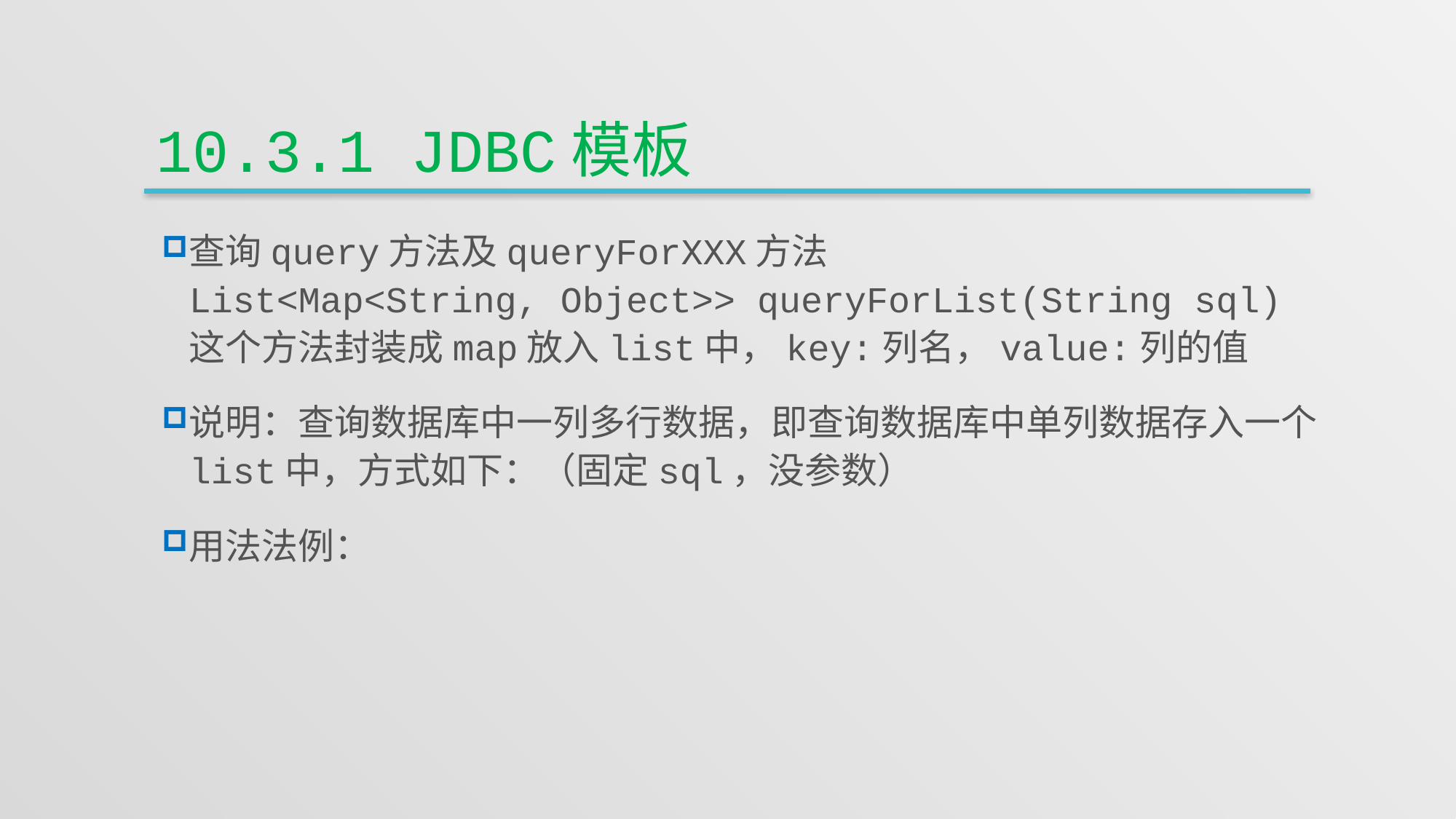

# 10.3.1 JDBC模板
查询query方法及queryForXXX方法
List<Map<String, Object>> queryForList(String sql)
这个方法封装成map放入list中，key:列名，value:列的值
说明：查询数据库中一列多行数据，即查询数据库中单列数据存入一个list中，方式如下：（固定sql，没参数）
用法法例：